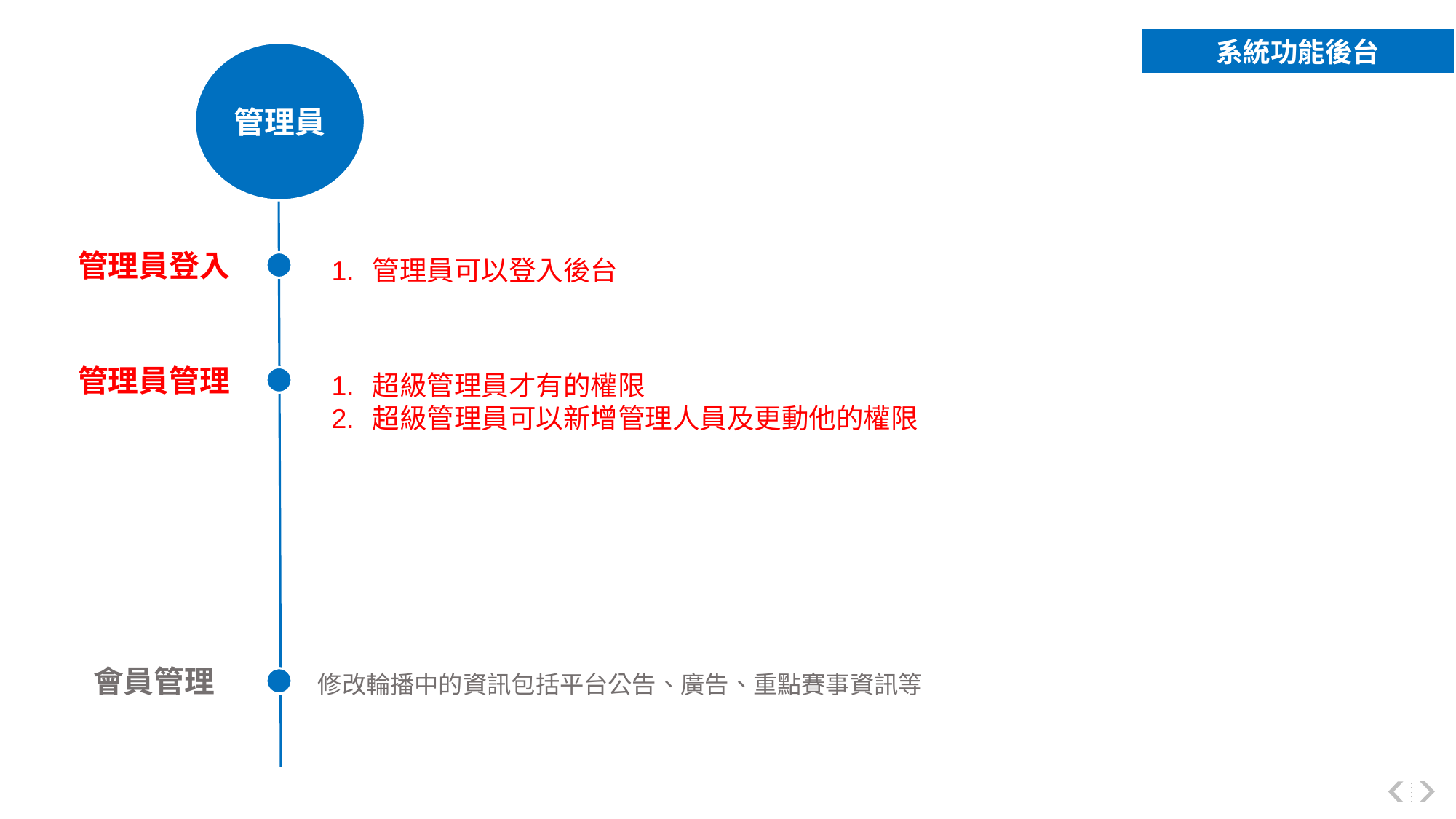

系統功能後台
管理員
管理員登入
管理員可以登入後台

管理員管理
超級管理員才有的權限
超級管理員可以新增管理人員及更動他的權限

會員管理
修改輪播中的資訊包括平台公告、廣告、重點賽事資訊等